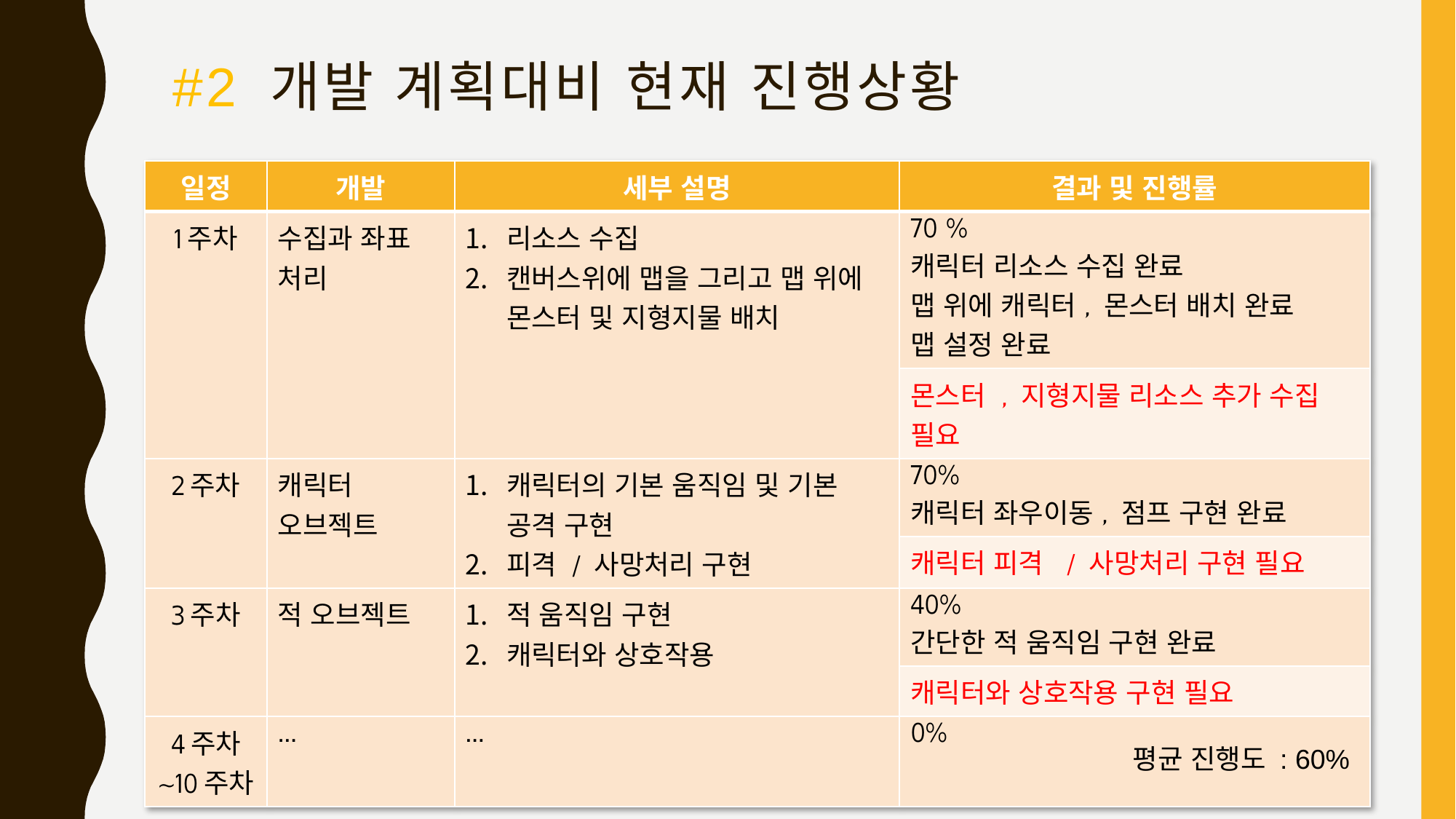

#2 개발 계획대비 현재 진행상황
| 일정 | 개발 | 세부 설명 | 결과 및 진행률 |
| --- | --- | --- | --- |
| 1주차 | 수집과 좌표 처리 | 리소스 수집 캔버스위에 맵을 그리고 맵 위에 몬스터 및 지형지물 배치 | 70 % 캐릭터 리소스 수집 완료 맵 위에 캐릭터, 몬스터 배치 완료 맵 설정 완료 |
|  |  |  | 몬스터 , 지형지물 리소스 추가 수집 필요 |
| 2주차 | 캐릭터 오브젝트 | 캐릭터의 기본 움직임 및 기본 공격 구현 피격 / 사망처리 구현 | 70% 캐릭터 좌우이동, 점프 구현 완료 |
|  |  |  | 캐릭터 피격 / 사망처리 구현 필요 |
| 3주차 | 적 오브젝트 | 적 움직임 구현 캐릭터와 상호작용 | 40% 간단한 적 움직임 구현 완료 |
|  |  |  | 캐릭터와 상호작용 구현 필요 |
| 4주차 ~10주차 | … | … | 0% |
평균 진행도 : 60%